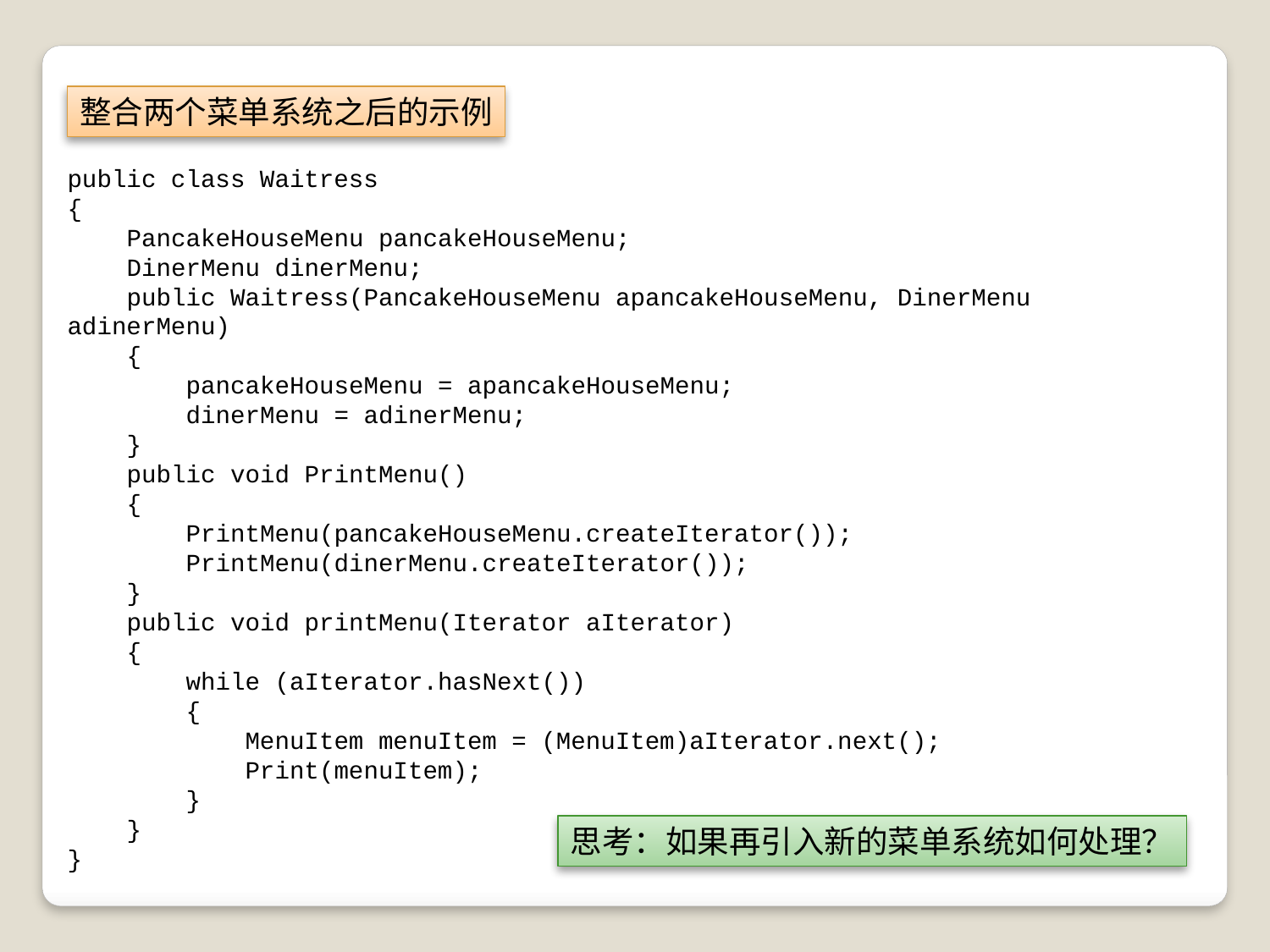

整合两个菜单系统之后的示例
public class Waitress
{
    PancakeHouseMenu pancakeHouseMenu;
    DinerMenu dinerMenu;
    public Waitress(PancakeHouseMenu apancakeHouseMenu, DinerMenu adinerMenu)
    {
        pancakeHouseMenu = apancakeHouseMenu;
        dinerMenu = adinerMenu;
    }
    public void PrintMenu()
    {
        PrintMenu(pancakeHouseMenu.createIterator());
        PrintMenu(dinerMenu.createIterator());
    }
    public void printMenu(Iterator aIterator)
    {
        while (aIterator.hasNext())
        {
            MenuItem menuItem = (MenuItem)aIterator.next();
            Print(menuItem);
        }
    }
}
思考：如果再引入新的菜单系统如何处理？